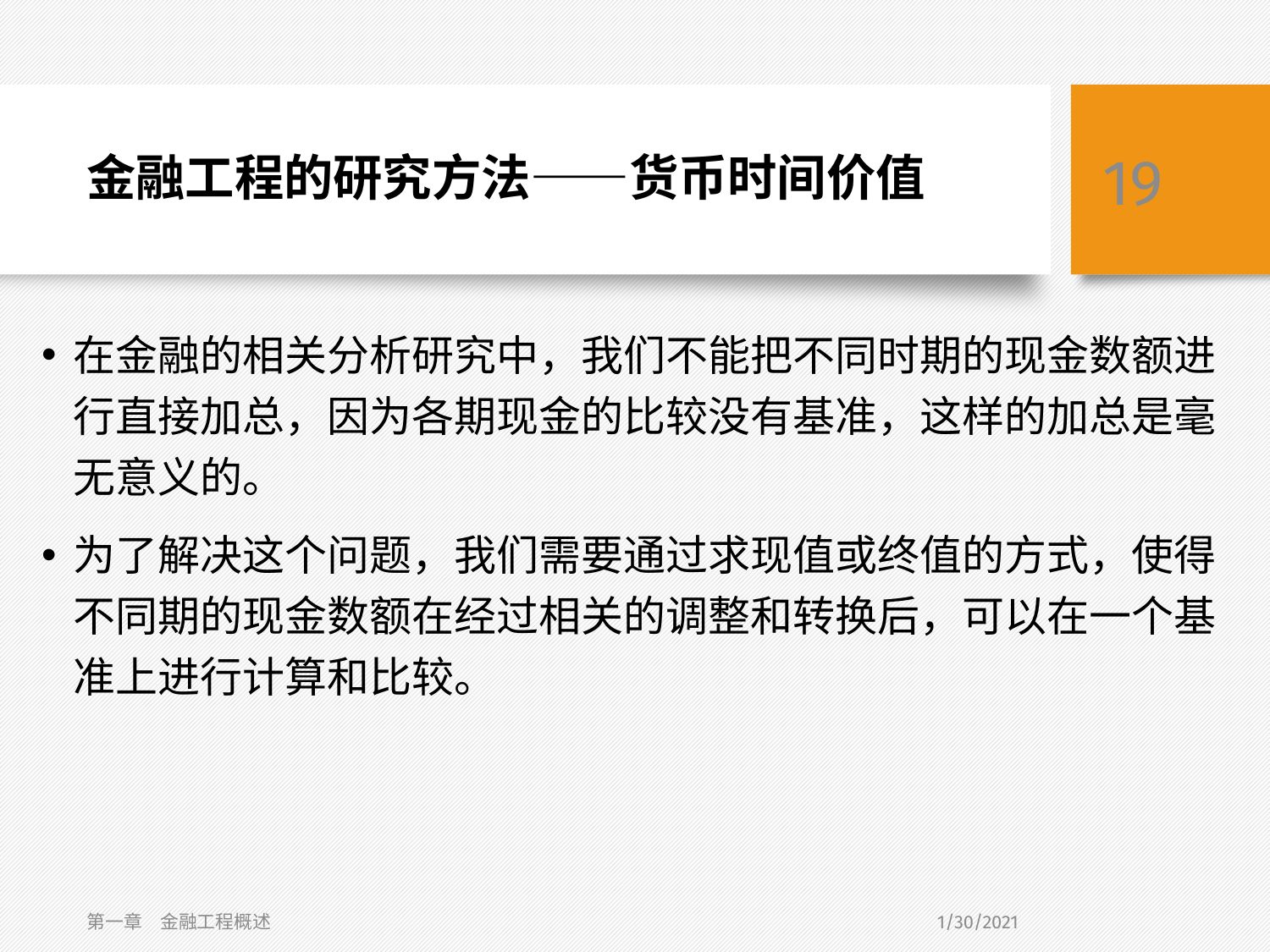

# 金融工程的研究方法——货币时间价值
19
在金融的相关分析研究中，我们不能把不同时期的现金数额进行直接加总，因为各期现金的比较没有基准，这样的加总是毫无意义的。
为了解决这个问题，我们需要通过求现值或终值的方式，使得不同期的现金数额在经过相关的调整和转换后，可以在一个基准上进行计算和比较。
1/30/2021
第一章　金融工程概述